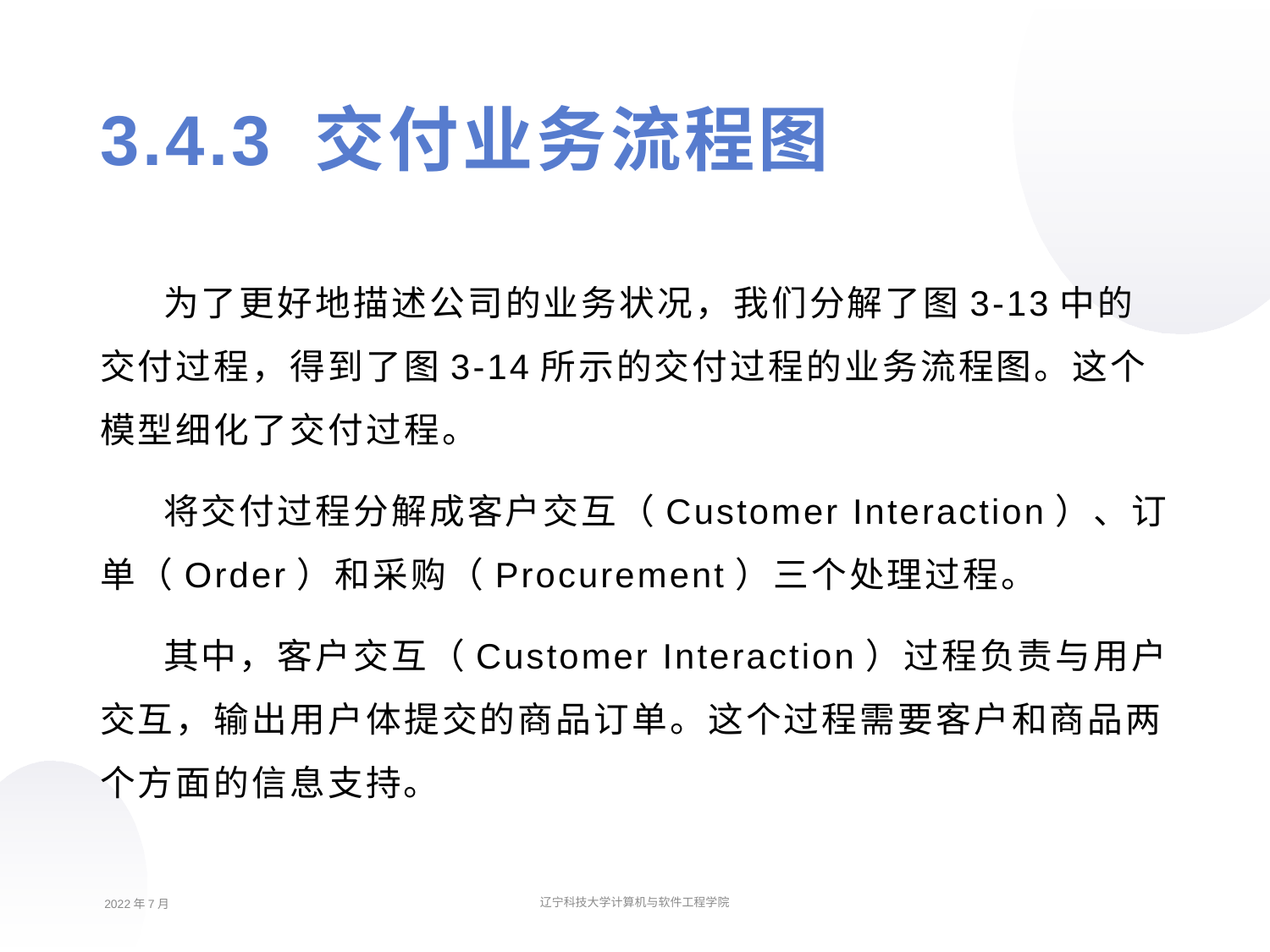

3.4.3 交付业务流程图
为了更好地描述公司的业务状况，我们分解了图3-13中的交付过程，得到了图3-14所示的交付过程的业务流程图。这个模型细化了交付过程。
将交付过程分解成客户交互（Customer Interaction）、订单（Order）和采购（Procurement）三个处理过程。
其中，客户交互（Customer Interaction）过程负责与用户交互，输出用户体提交的商品订单。这个过程需要客户和商品两个方面的信息支持。

2022年7月
辽宁科技大学计算机与软件工程学院
112